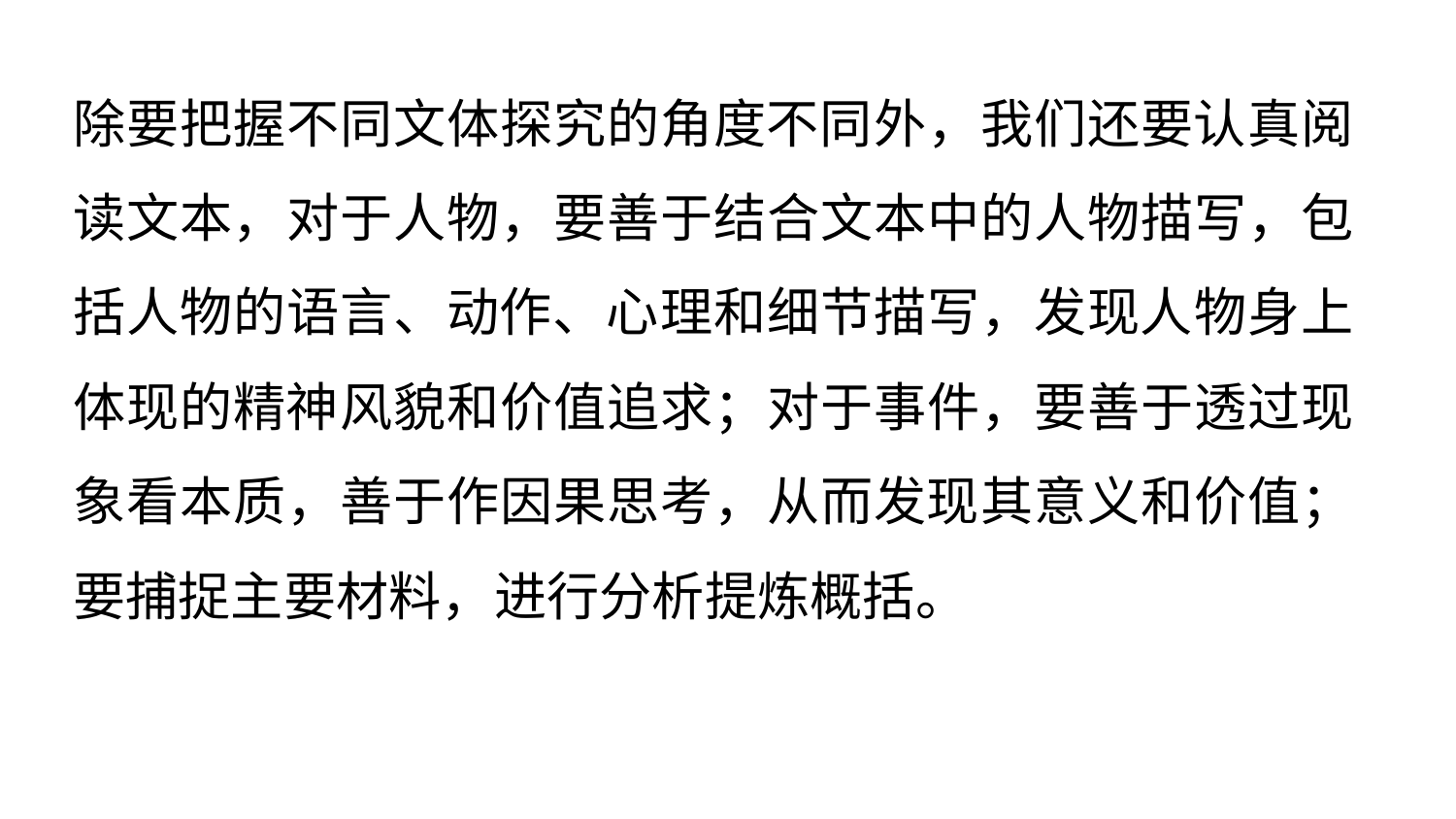

除要把握不同文体探究的角度不同外，我们还要认真阅读文本，对于人物，要善于结合文本中的人物描写，包括人物的语言、动作、心理和细节描写，发现人物身上体现的精神风貌和价值追求；对于事件，要善于透过现象看本质，善于作因果思考，从而发现其意义和价值；要捕捉主要材料，进行分析提炼概括。